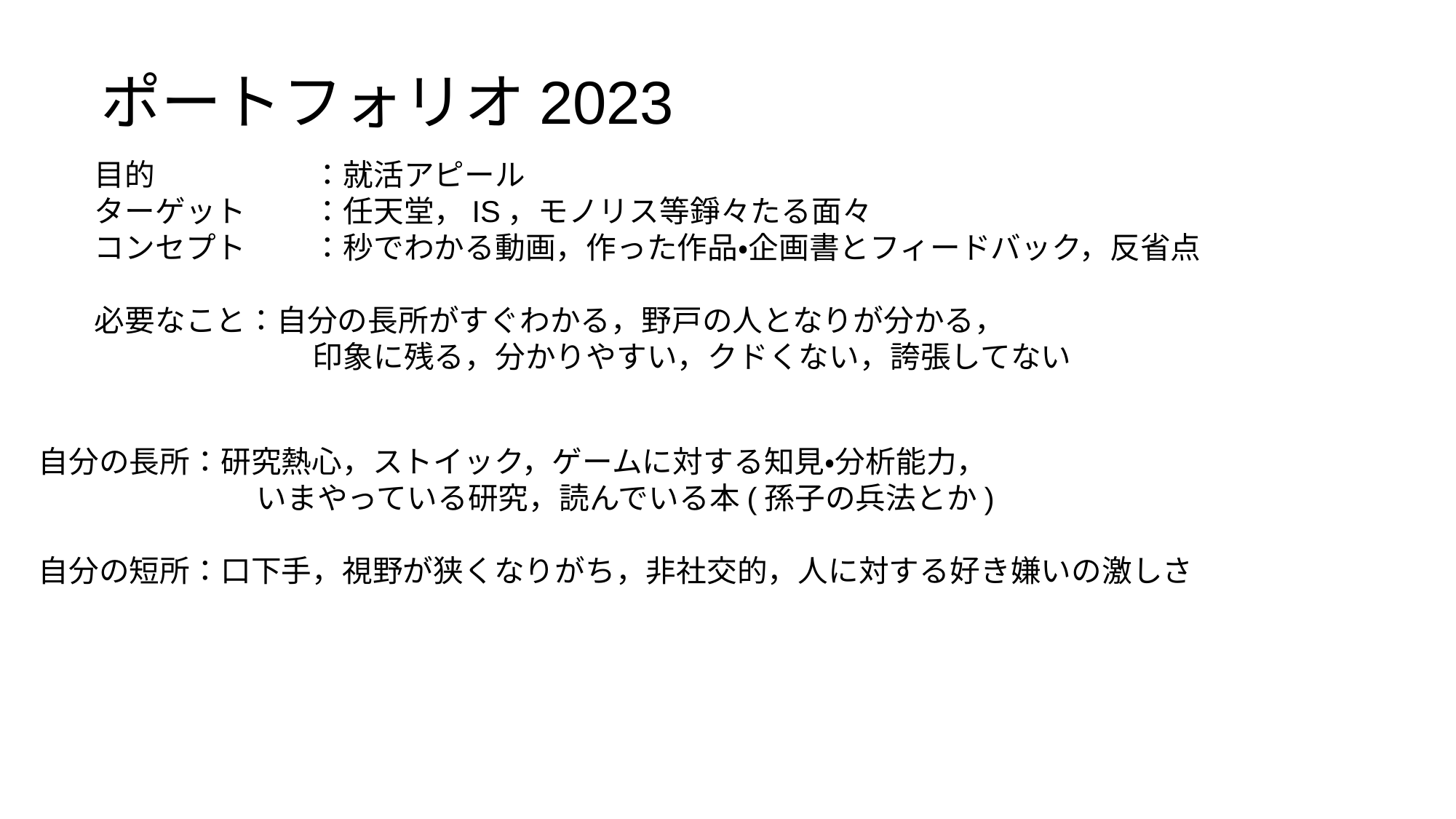

ポートフォリオ2023
目的		：就活アピール
ターゲット	：任天堂，IS，モノリス等錚々たる面々
コンセプト	：秒でわかる動画，作った作品・企画書とフィードバック，反省点

必要なこと：自分の長所がすぐわかる，野戸の人となりが分かる，
		印象に残る，分かりやすい，クドくない，誇張してない
自分の長所：研究熱心，ストイック，ゲームに対する知見・分析能力，
		いまやっている研究，読んでいる本(孫子の兵法とか)

自分の短所：口下手，視野が狭くなりがち，非社交的，人に対する好き嫌いの激しさ